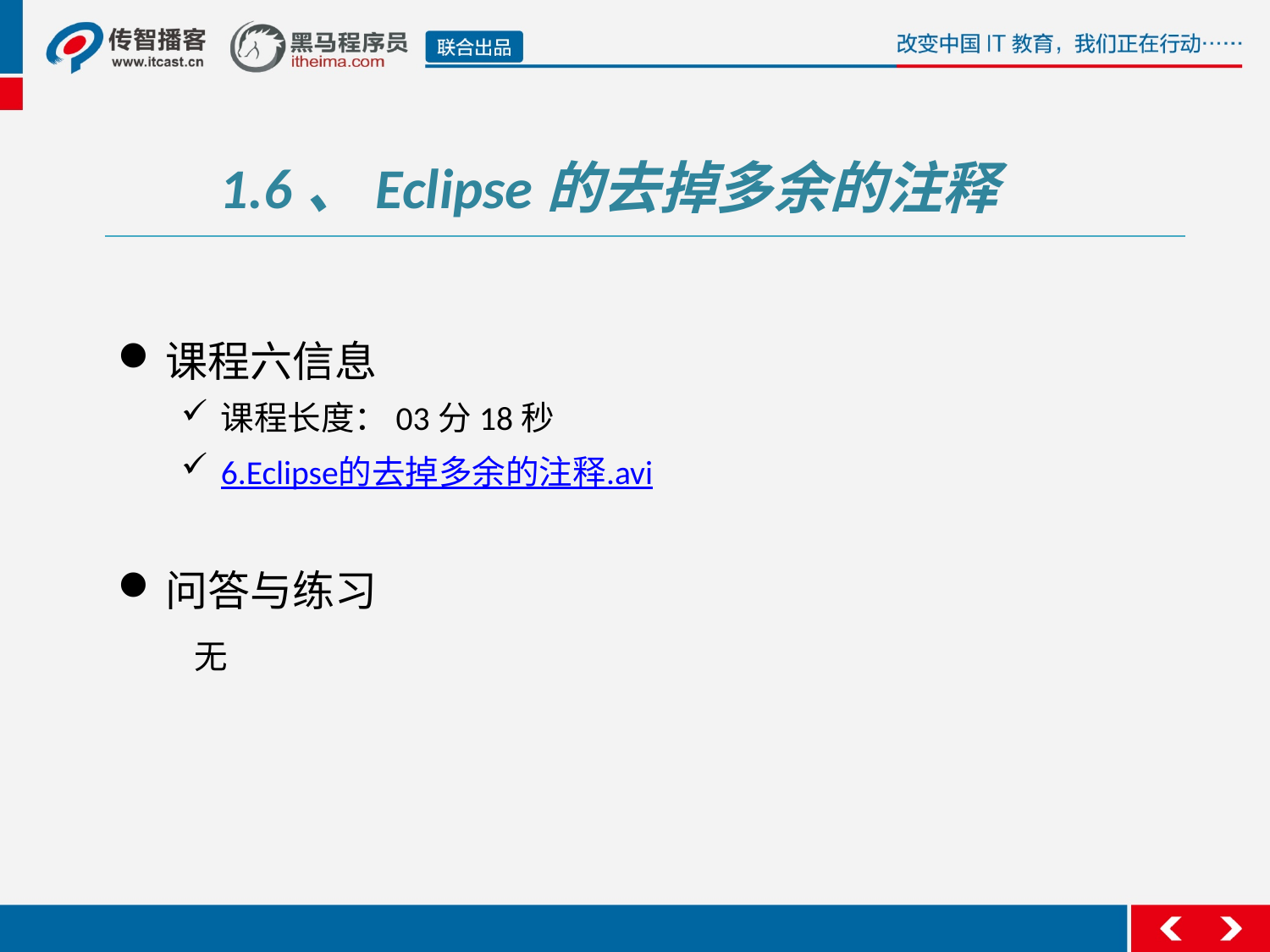

1.6、Eclipse的去掉多余的注释

课程六信息
课程长度：03分18秒
6.Eclipse的去掉多余的注释.avi

问答与练习
       无